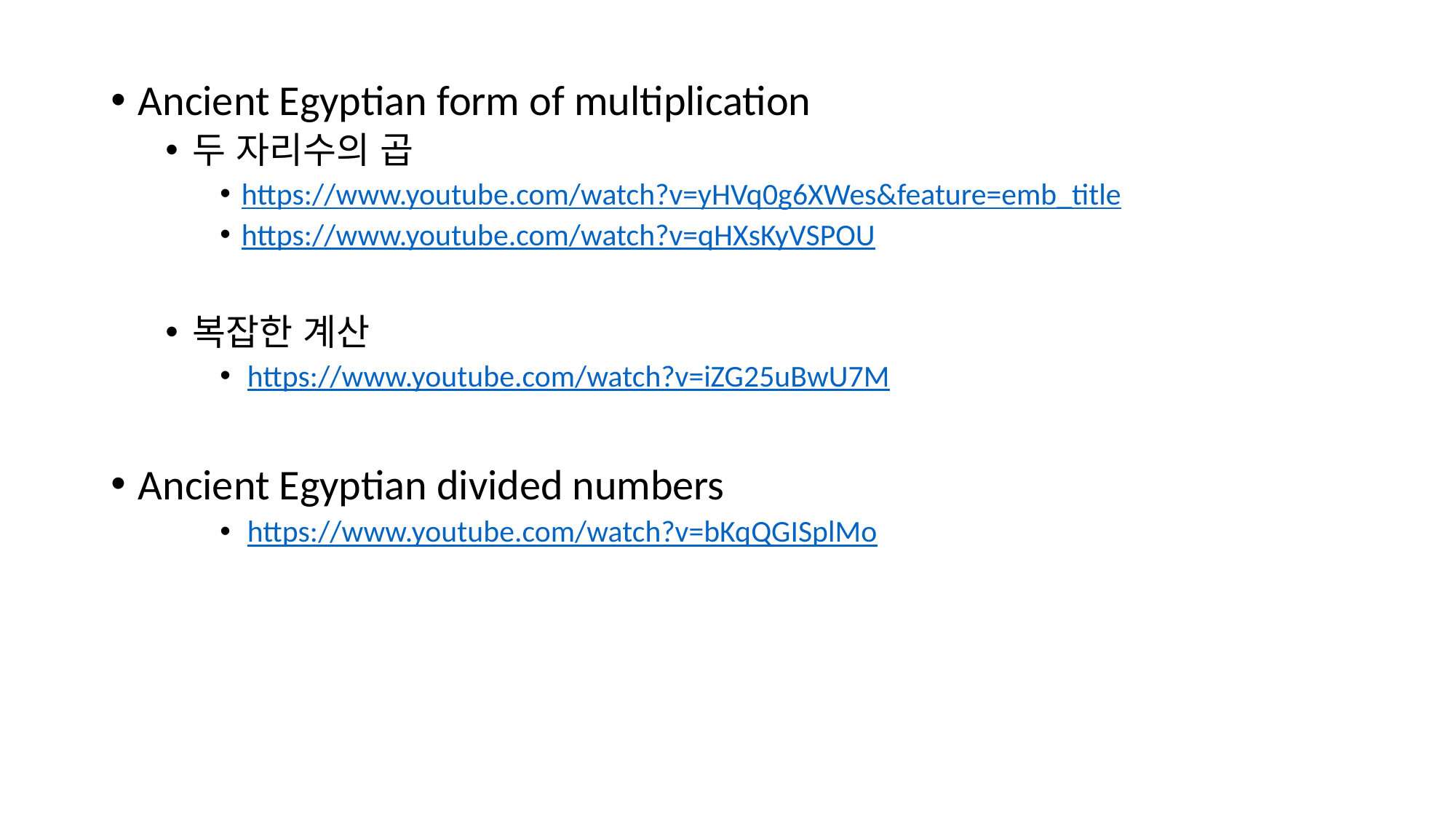

Ancient Egyptian form of multiplication
두 자리수의 곱
https://www.youtube.com/watch?v=yHVq0g6XWes&feature=emb_title
https://www.youtube.com/watch?v=qHXsKyVSPOU

복잡한 계산
https://www.youtube.com/watch?v=iZG25uBwU7M

Ancient Egyptian divided numbers
https://www.youtube.com/watch?v=bKqQGISplMo